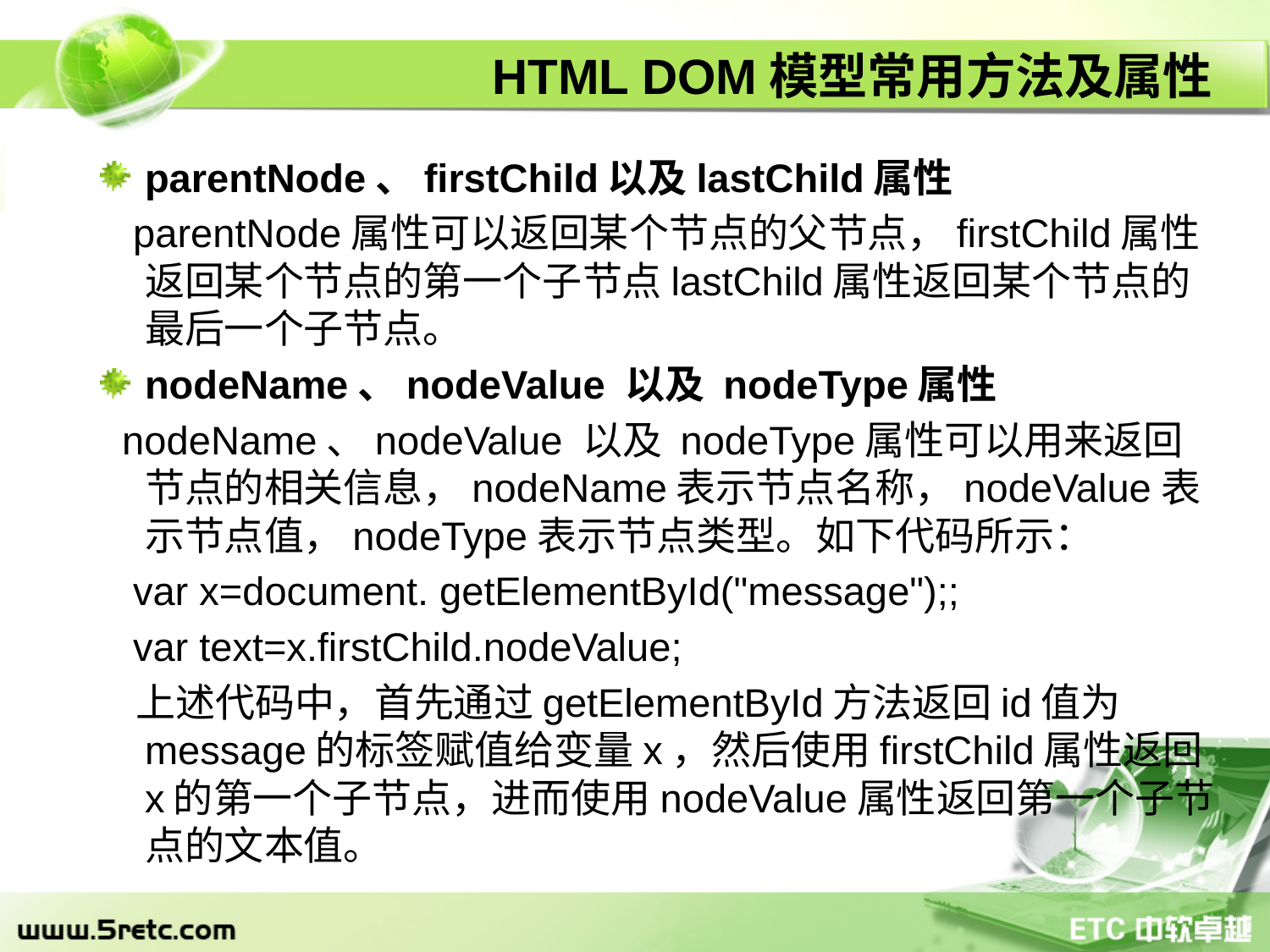

# HTML DOM模型常用方法及属性
parentNode、firstChild以及lastChild属性
   parentNode属性可以返回某个节点的父节点，firstChild属性返回某个节点的第一个子节点lastChild属性返回某个节点的最后一个子节点。
nodeName、nodeValue 以及 nodeType属性
  nodeName、nodeValue 以及 nodeType属性可以用来返回节点的相关信息，nodeName表示节点名称，nodeValue表示节点值，nodeType表示节点类型。如下代码所示：
   var x=document. getElementById("message");;
   var text=x.firstChild.nodeValue;
   上述代码中，首先通过getElementById方法返回id值为message的标签赋值给变量x，然后使用firstChild属性返回x的第一个子节点，进而使用nodeValue属性返回第一个子节点的文本值。